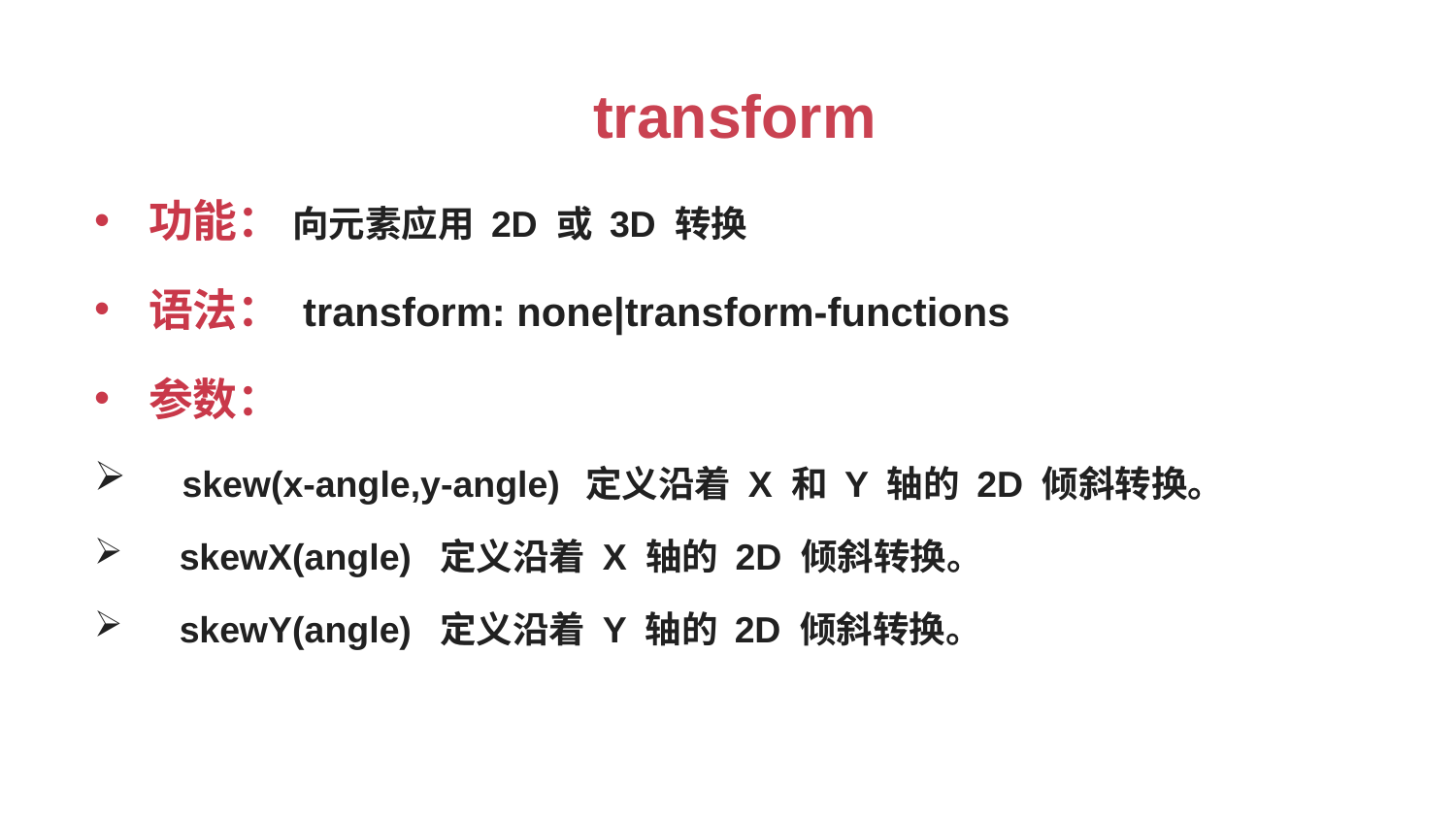

# transform
功能： 向元素应用 2D 或 3D 转换
语法： transform: none|transform-functions
参数：
   skew(x-angle,y-angle)	定义沿着 X 和 Y 轴的 2D 倾斜转换。
   skewX(angle)	定义沿着 X 轴的 2D 倾斜转换。
   skewY(angle)	定义沿着 Y 轴的 2D 倾斜转换。